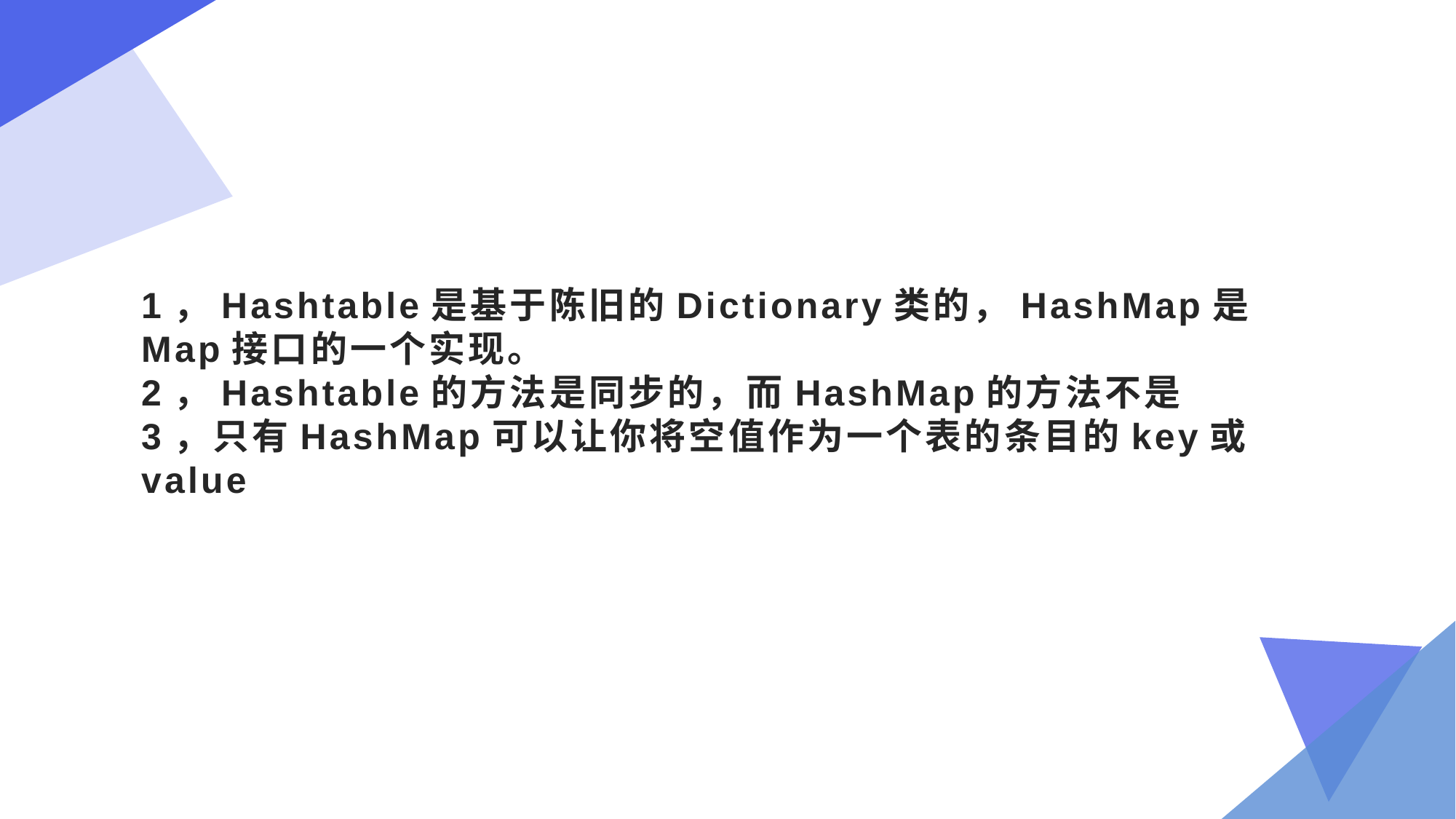

# 1，Hashtable是基于陈旧的Dictionary类的，HashMap是Map接口的一个实现。 2，Hashtable的方法是同步的，而HashMap的方法不是  3，只有HashMap可以让你将空值作为一个表的条目的key或value